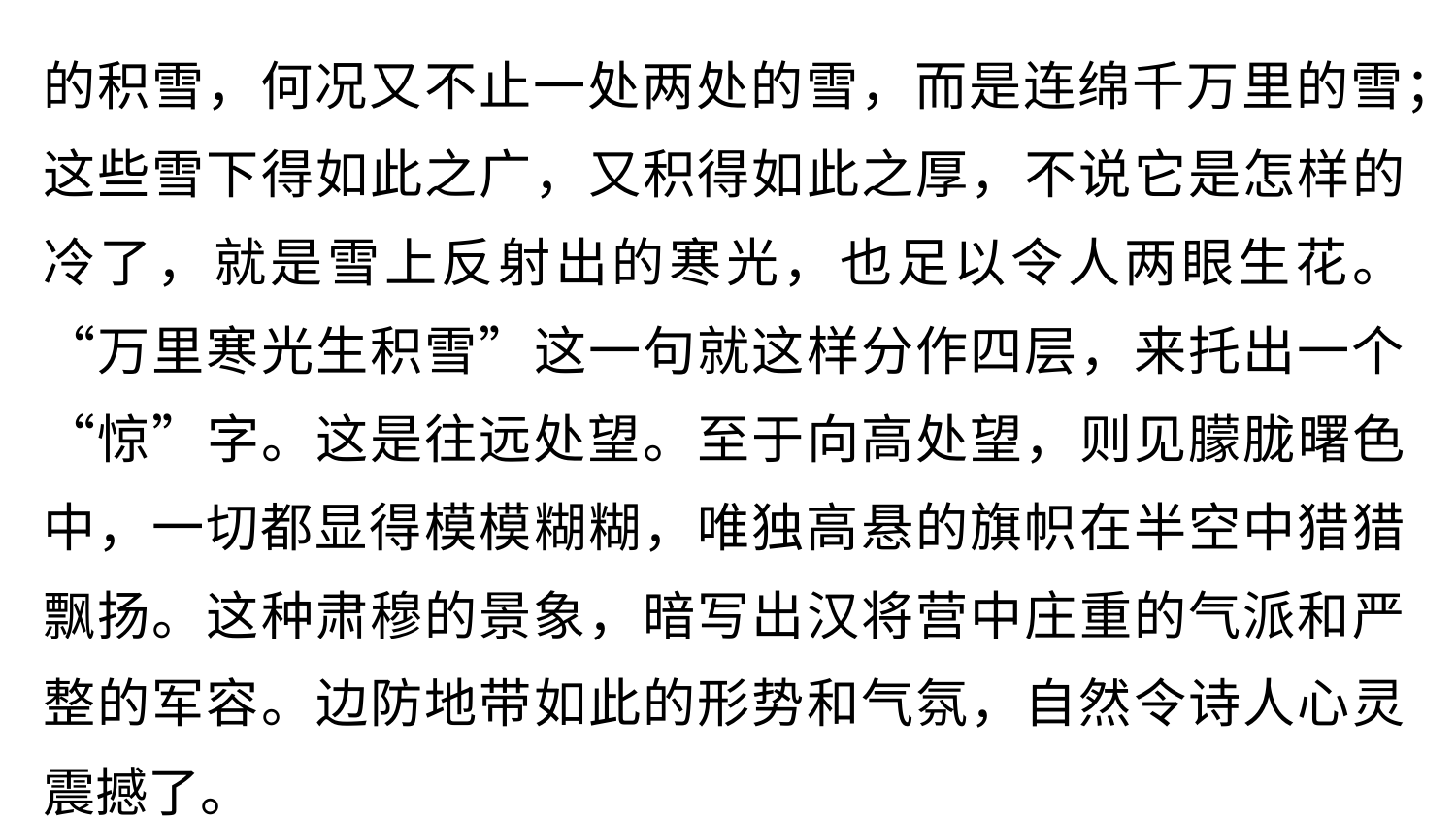

的积雪，何况又不止一处两处的雪，而是连绵千万里的雪；这些雪下得如此之广，又积得如此之厚，不说它是怎样的冷了，就是雪上反射出的寒光，也足以令人两眼生花。“万里寒光生积雪”这一句就这样分作四层，来托出一个“惊”字。这是往远处望。至于向高处望，则见朦胧曙色中，一切都显得模模糊糊，唯独高悬的旗帜在半空中猎猎飘扬。这种肃穆的景象，暗写出汉将营中庄重的气派和严整的军容。边防地带如此的形势和气氛，自然令诗人心灵震撼了。